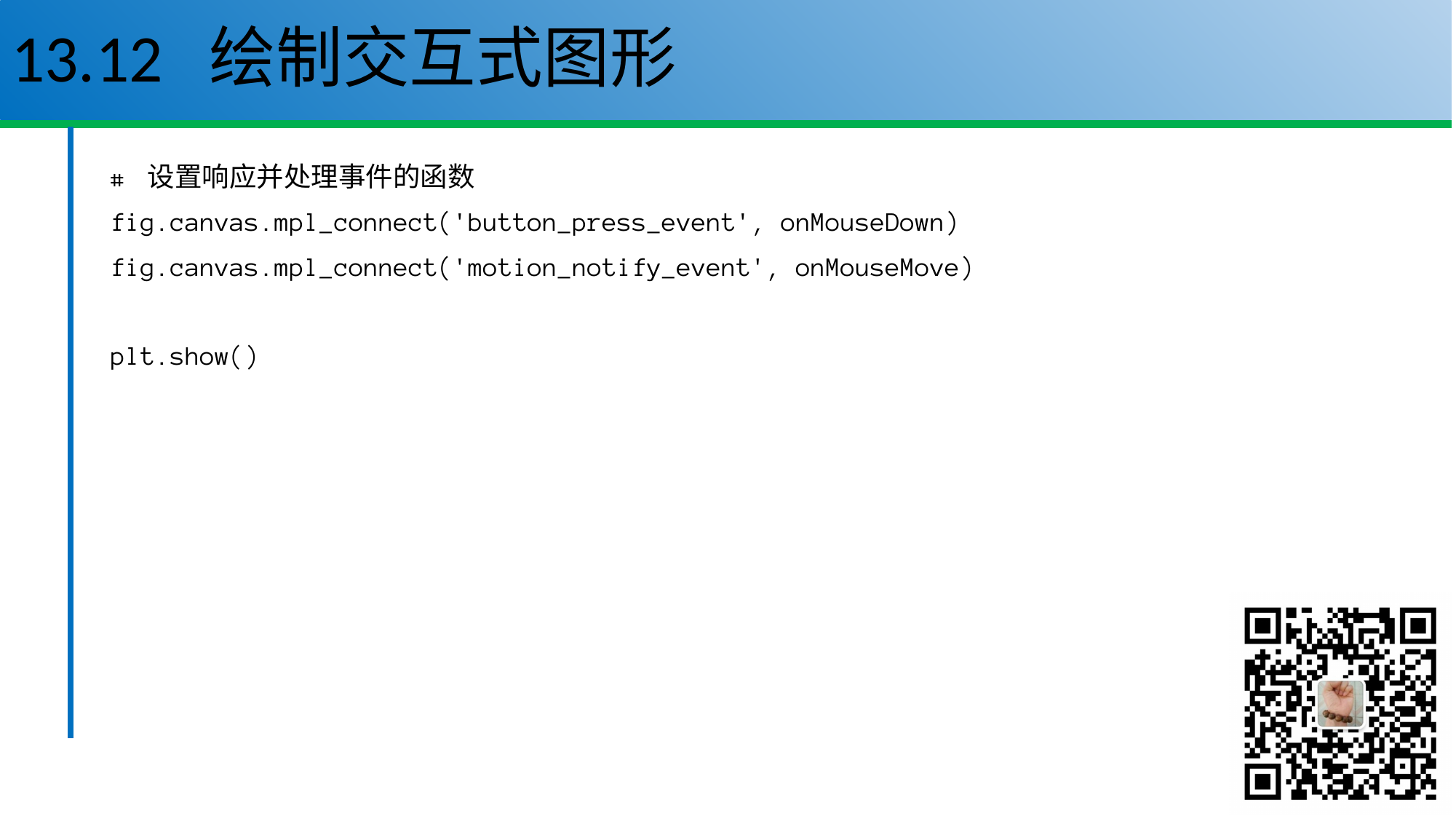

# 13.12  绘制交互式图形
# 设置响应并处理事件的函数
fig.canvas.mpl_connect('button_press_event', onMouseDown)
fig.canvas.mpl_connect('motion_notify_event', onMouseMove)

plt.show()
55